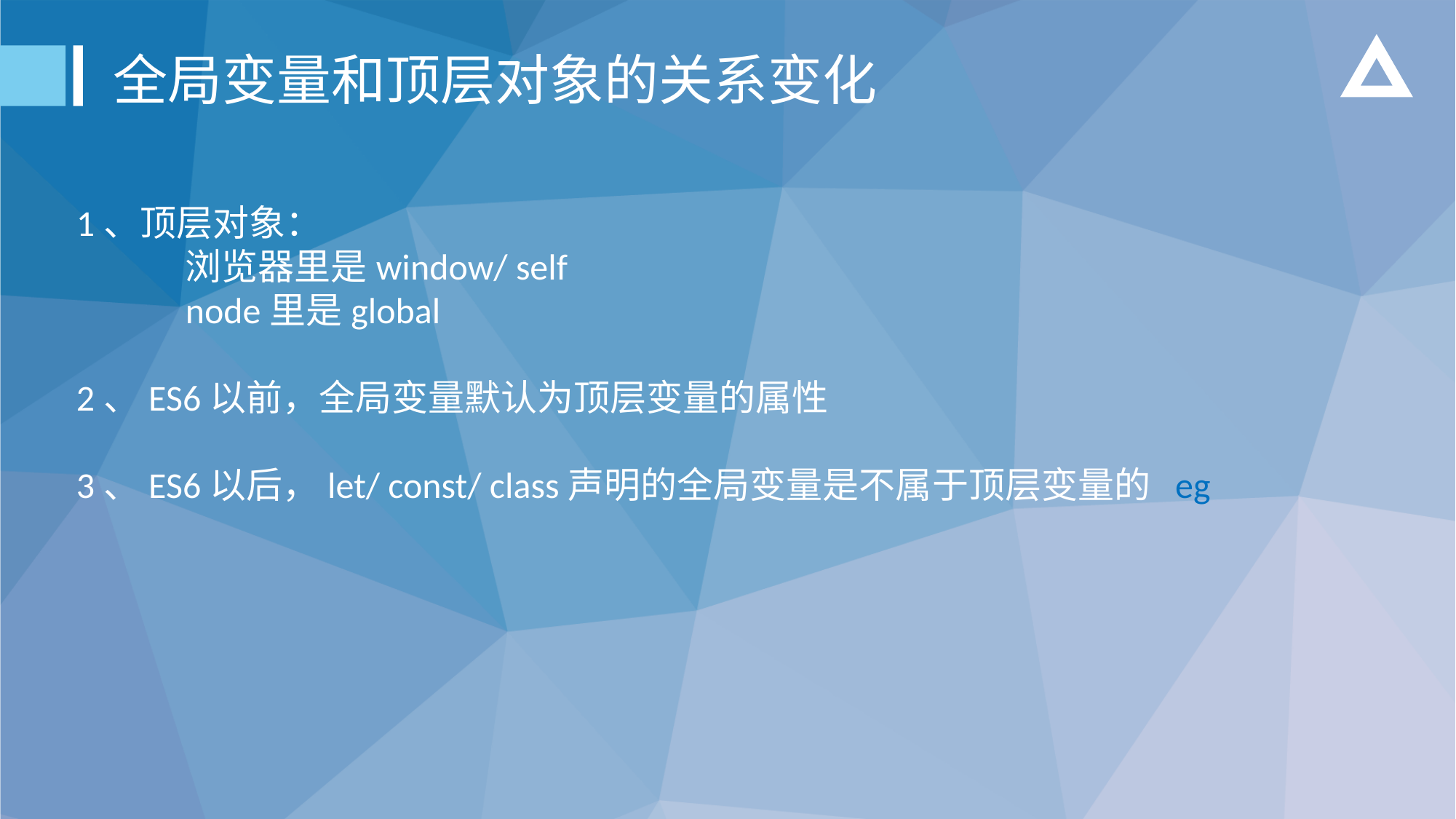

全局变量和顶层对象的关系变化

1、顶层对象：
	浏览器里是window/ self
	node里是global

2、ES6以前，全局变量默认为顶层变量的属性

3、ES6以后，let/ const/ class声明的全局变量是不属于顶层变量的  eg